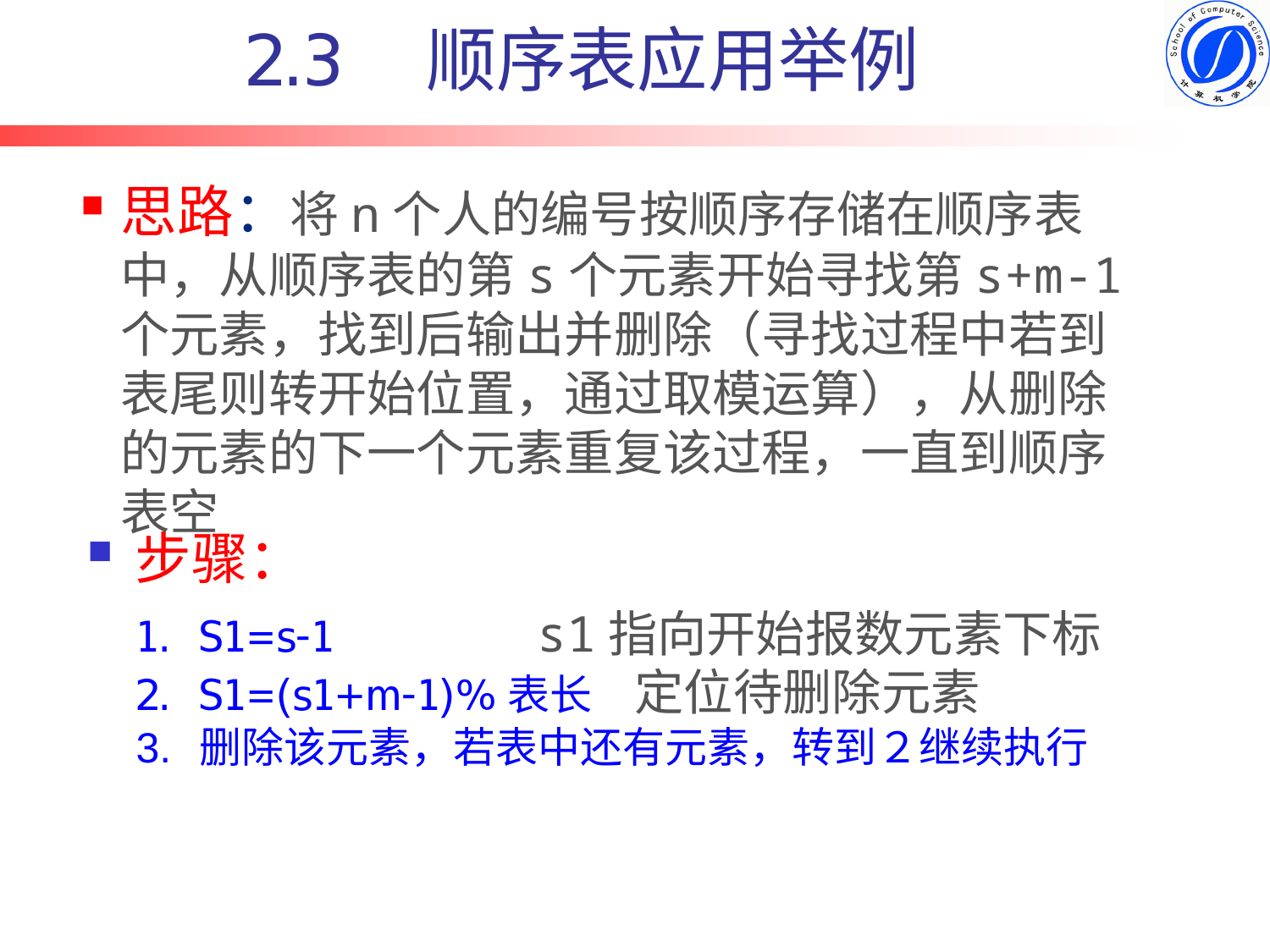

2.3   顺序表应用举例
思路：将n个人的编号按顺序存储在顺序表中，从顺序表的第s个元素开始寻找第s+m-1个元素，找到后输出并删除（寻找过程中若到表尾则转开始位置，通过取模运算），从删除的元素的下一个元素重复该过程，一直到顺序表空
步骤：
S1=s-1 　　　　s1指向开始报数元素下标
S1=(s1+m-1)%表长　定位待删除元素
删除该元素，若表中还有元素，转到２继续执行